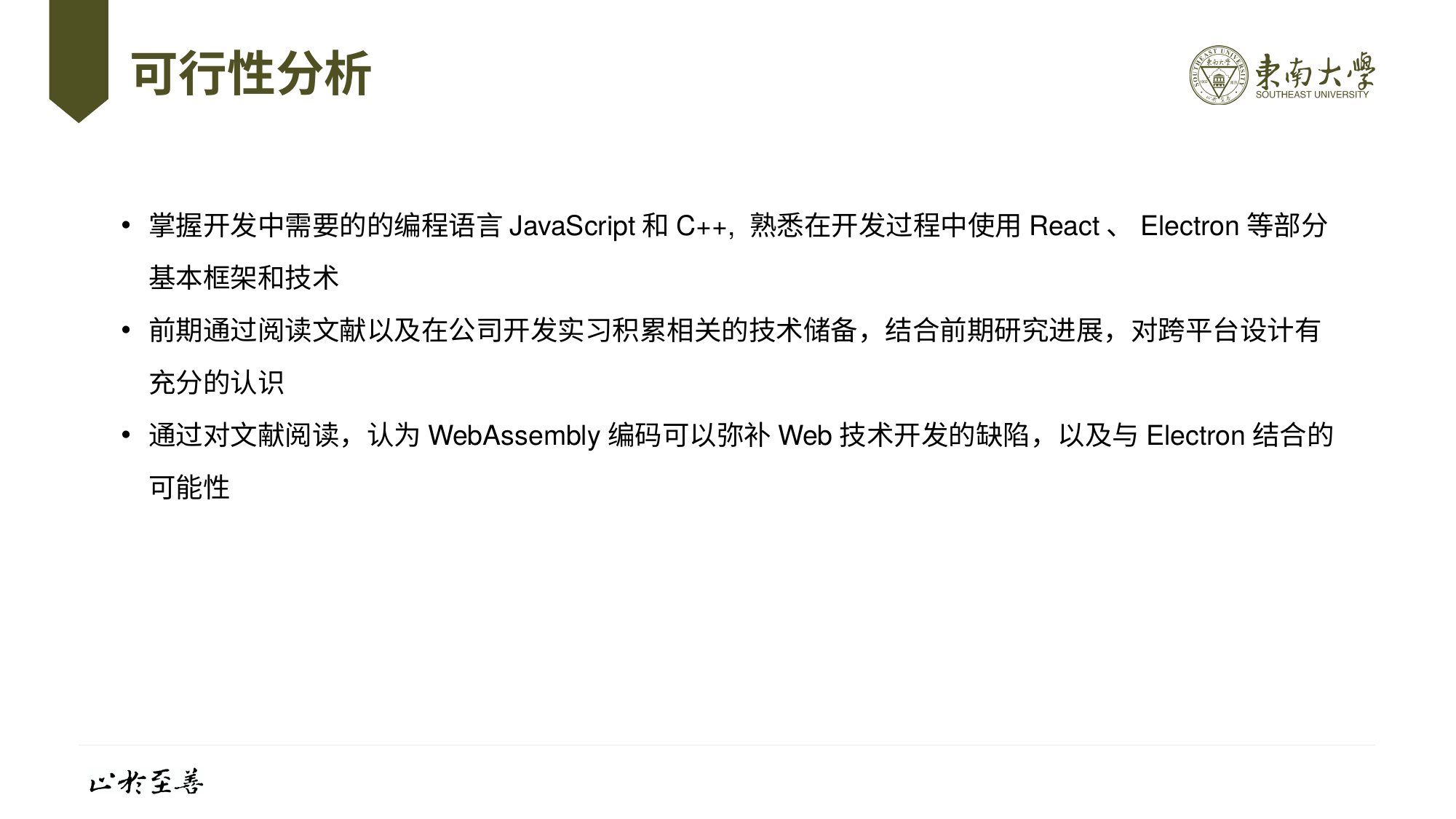

# 可行性分析
掌握开发中需要的的编程语言JavaScript和C++, 熟悉在开发过程中使用React、Electron等部分基本框架和技术
前期通过阅读文献以及在公司开发实习积累相关的技术储备，结合前期研究进展，对跨平台设计有充分的认识
通过对文献阅读，认为WebAssembly编码可以弥补Web技术开发的缺陷，以及与Electron结合的可能性

30